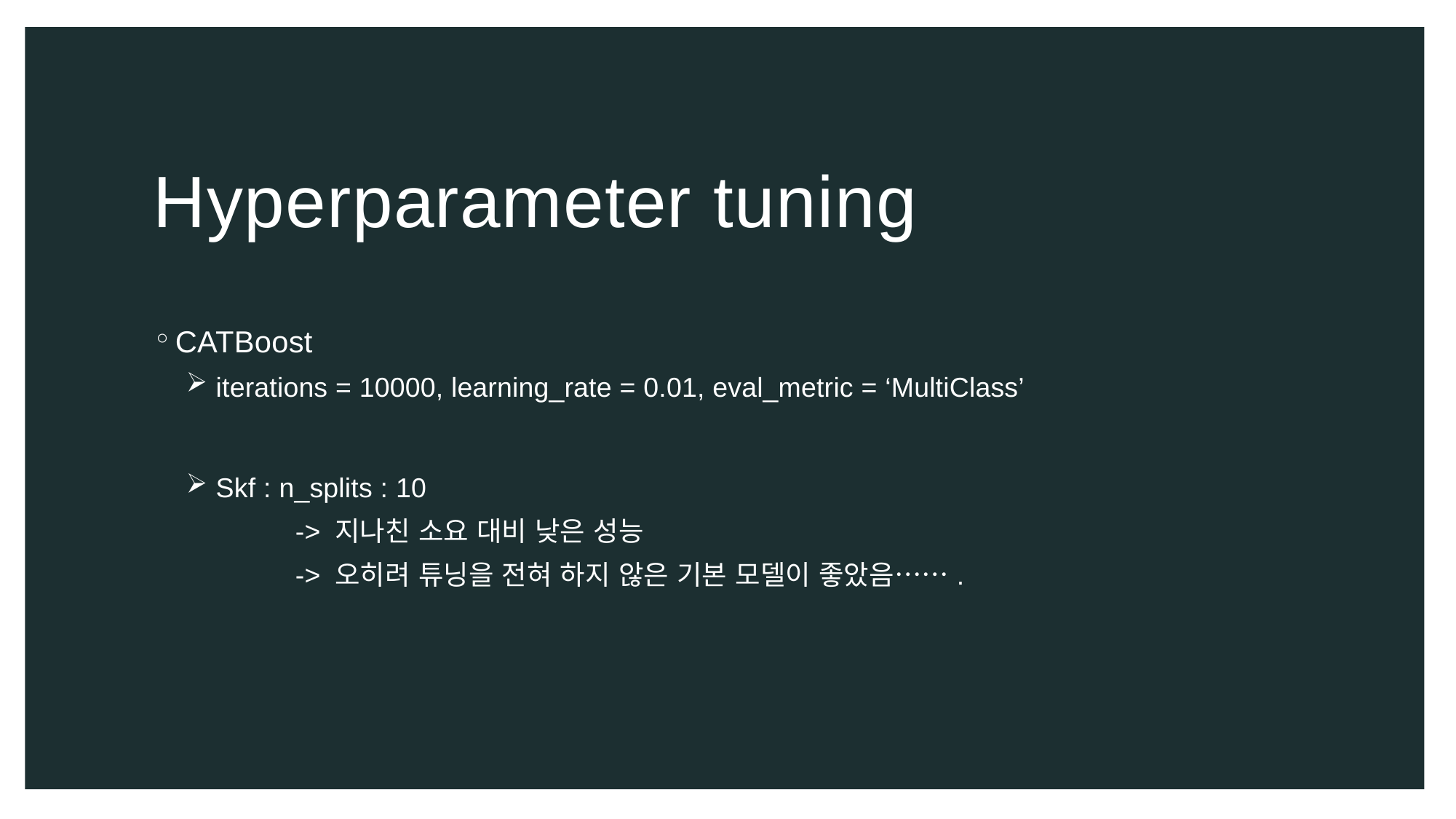

# Hyperparameter tuning
CATBoost
 iterations = 10000, learning_rate = 0.01, eval_metric = ‘MultiClass’

 Skf : n_splits : 10
	-> 지나친 소요 대비 낮은 성능
	-> 오히려 튜닝을 전혀 하지 않은 기본 모델이 좋았음…….